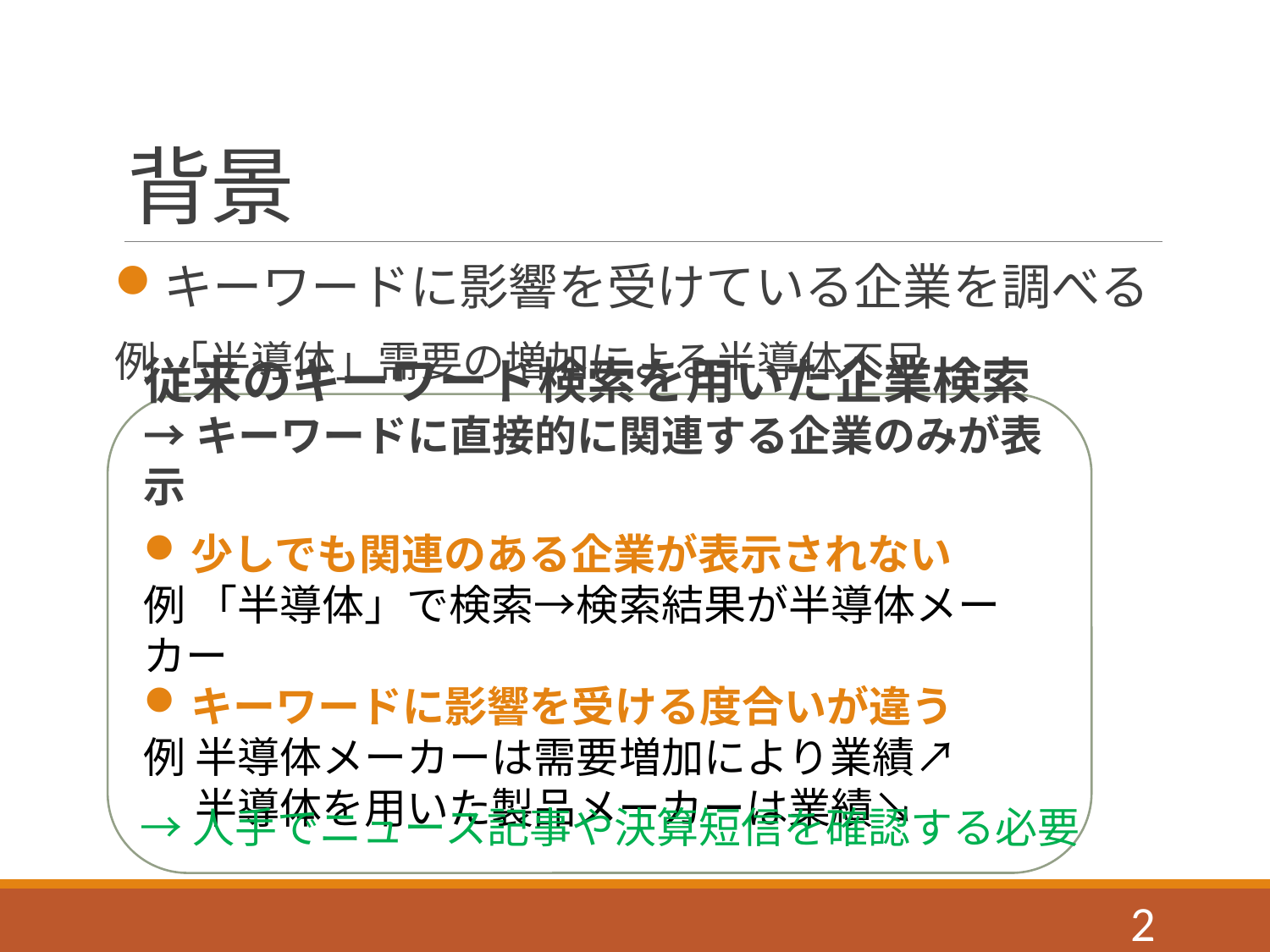

# 背景
キーワードに影響を受けている企業を調べる
例 「半導体」需要の増加による半導体不足
従来のキーワード検索を用いた企業検索
→キーワードに直接的に関連する企業のみが表示

少しでも関連のある企業が表示されない
例 「半導体」で検索→検索結果が半導体メーカー
キーワードに影響を受ける度合いが違う
例 半導体メーカーは需要増加により業績↗
例 半導体を用いた製品メーカーは業績↘

→人手でニュース記事や決算短信を確認する必要
2